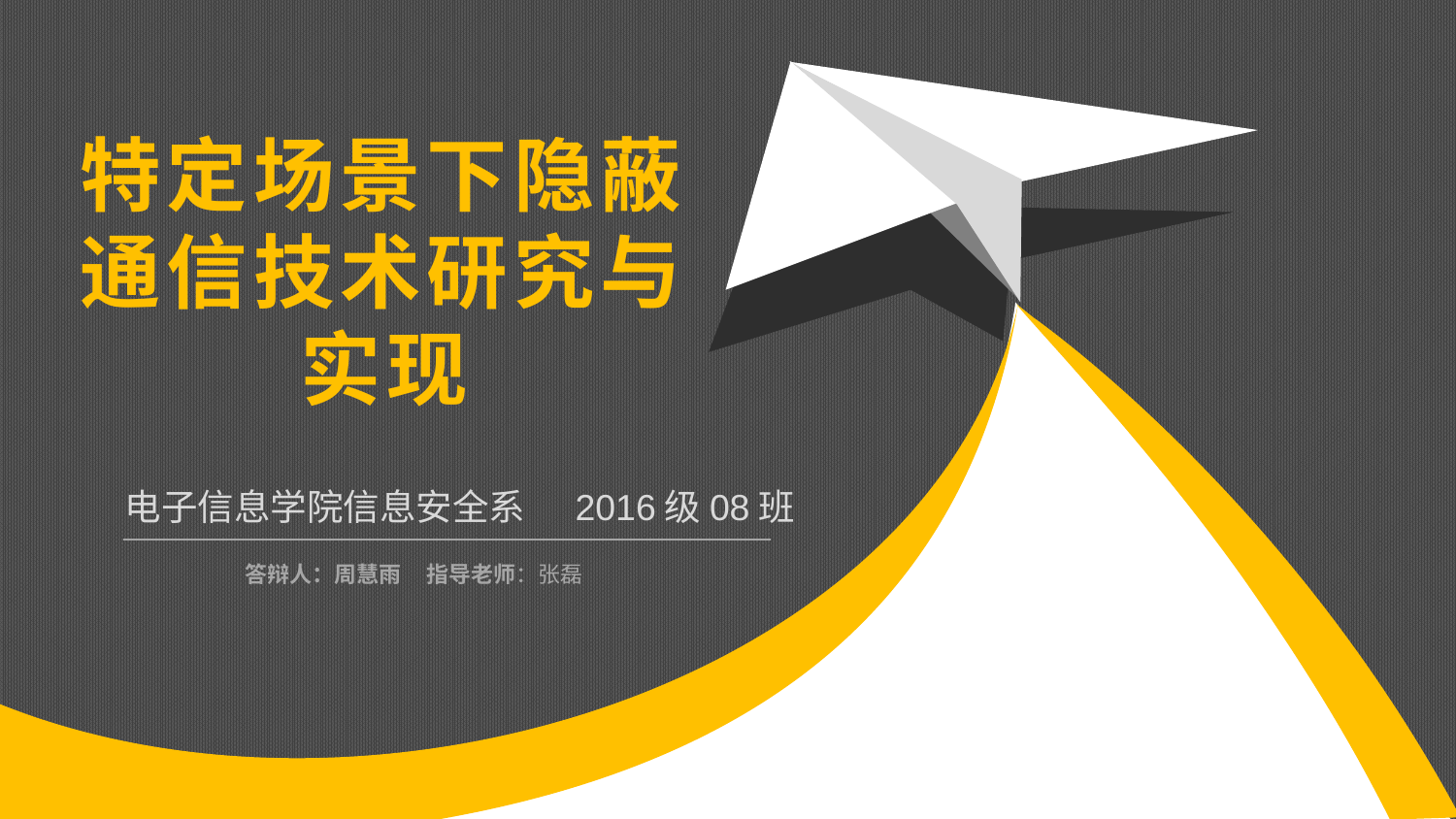

特定场景下隐蔽通信技术研究与实现

电子信息学院信息安全系     2016级08班
答辩人：周慧雨     指导老师：张磊